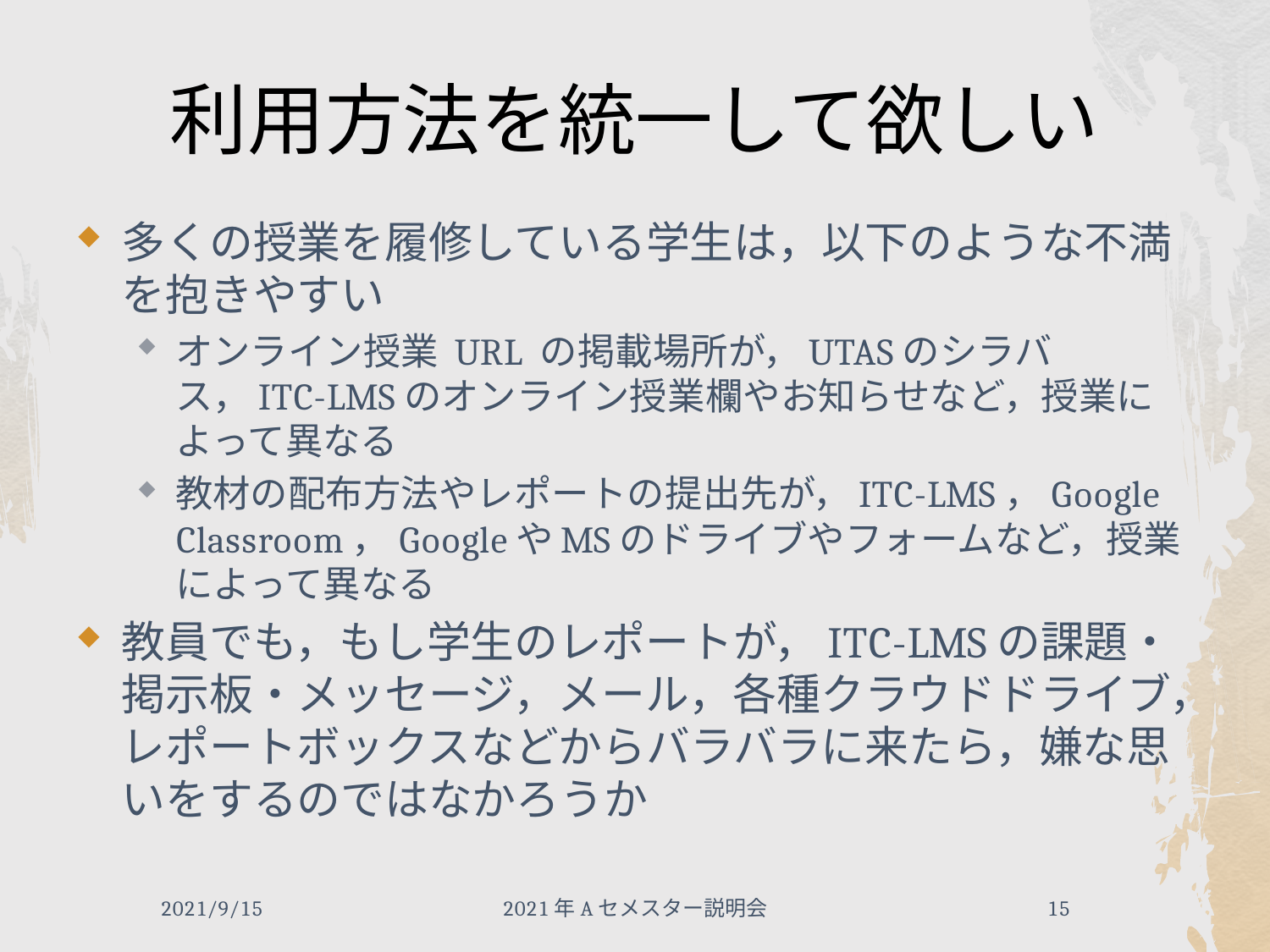

# 利用方法を統一して欲しい
多くの授業を履修している学生は，以下のような不満を抱きやすい
オンライン授業 URL の掲載場所が，UTASのシラバス，ITC-LMSのオンライン授業欄やお知らせなど，授業によって異なる
教材の配布方法やレポートの提出先が，ITC-LMS，Google Classroom，GoogleやMSのドライブやフォームなど，授業によって異なる
教員でも，もし学生のレポートが，ITC-LMSの課題・掲示板・メッセージ，メール，各種クラウドドライブ，レポートボックスなどからバラバラに来たら，嫌な思いをするのではなかろうか

2021/9/15
2021年Aセメスター説明会
15